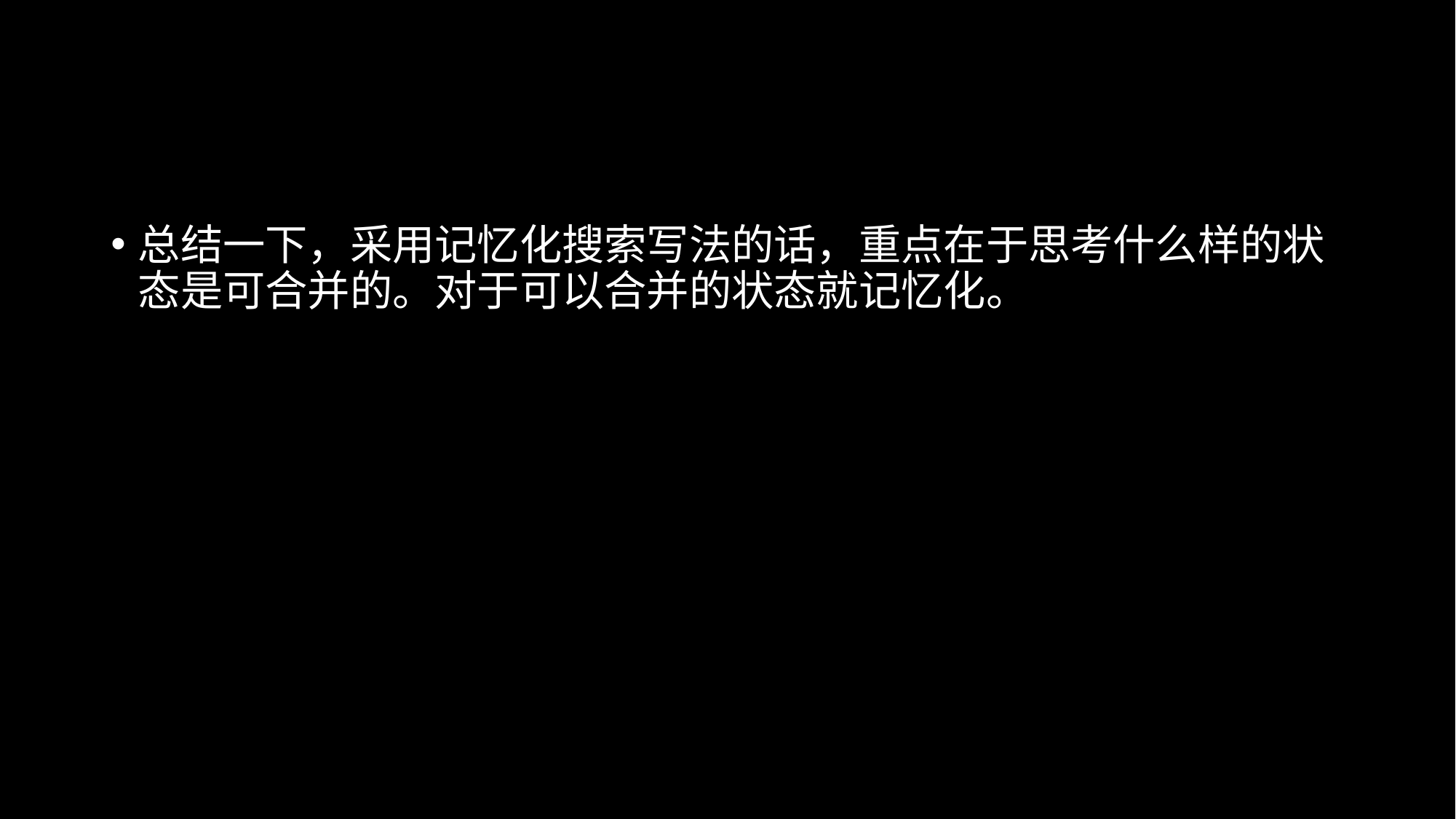

#
总结一下，采用记忆化搜索写法的话，重点在于思考什么样的状态是可合并的。对于可以合并的状态就记忆化。